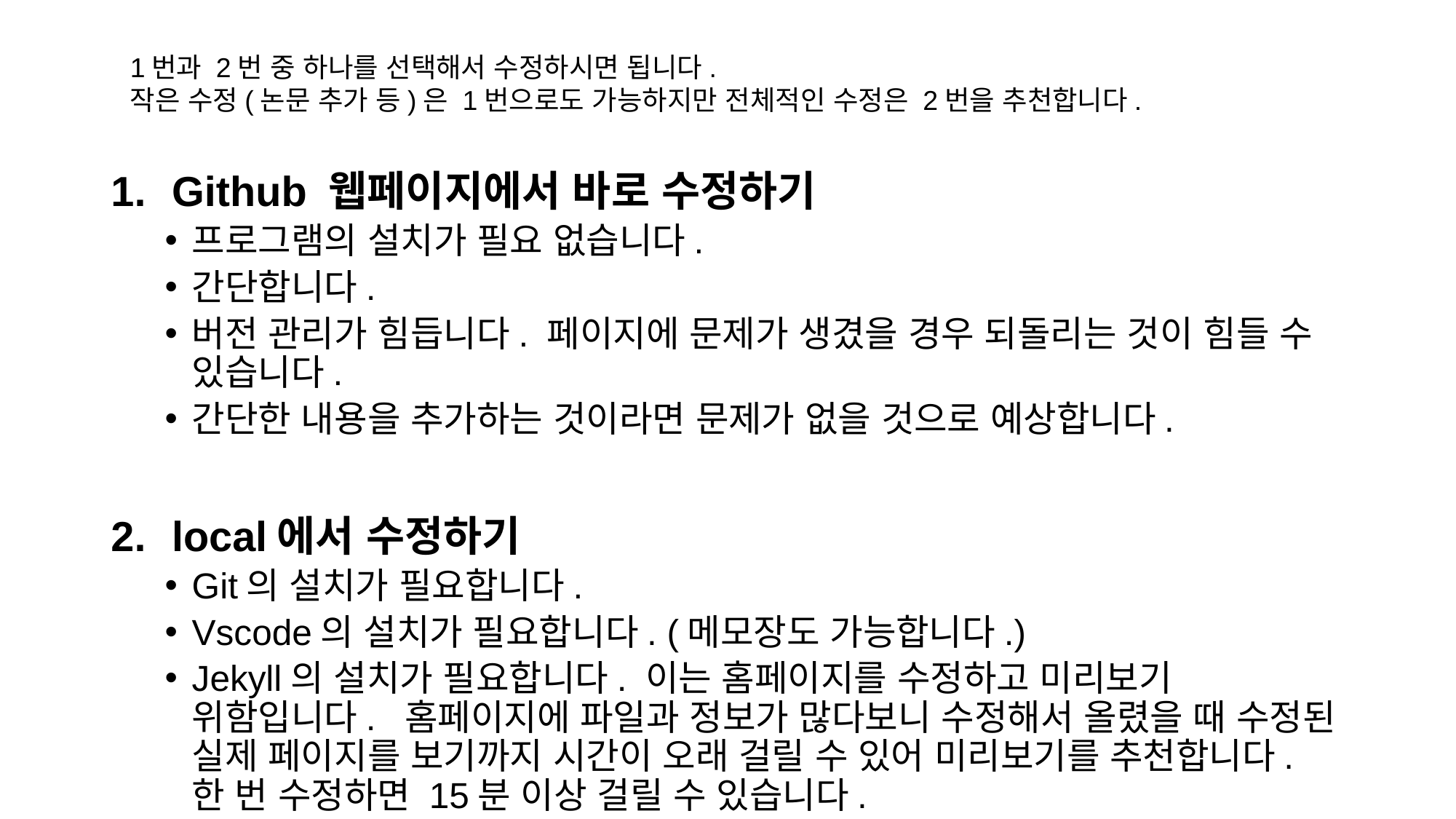

1번과 2번 중 하나를 선택해서 수정하시면 됩니다.
작은 수정(논문 추가 등)은 1번으로도 가능하지만 전체적인 수정은 2번을 추천합니다.
Github 웹페이지에서 바로 수정하기
프로그램의 설치가 필요 없습니다.
간단합니다.
버전 관리가 힘듭니다. 페이지에 문제가 생겼을 경우 되돌리는 것이 힘들 수 있습니다.
간단한 내용을 추가하는 것이라면 문제가 없을 것으로 예상합니다.

local에서 수정하기
Git의 설치가 필요합니다.
Vscode의 설치가 필요합니다. (메모장도 가능합니다.)
Jekyll의 설치가 필요합니다. 이는 홈페이지를 수정하고 미리보기 위함입니다.  홈페이지에 파일과 정보가 많다보니 수정해서 올렸을 때 수정된 실제 페이지를 보기까지 시간이 오래 걸릴 수 있어 미리보기를 추천합니다. 한 번 수정하면 15분 이상 걸릴 수 있습니다.